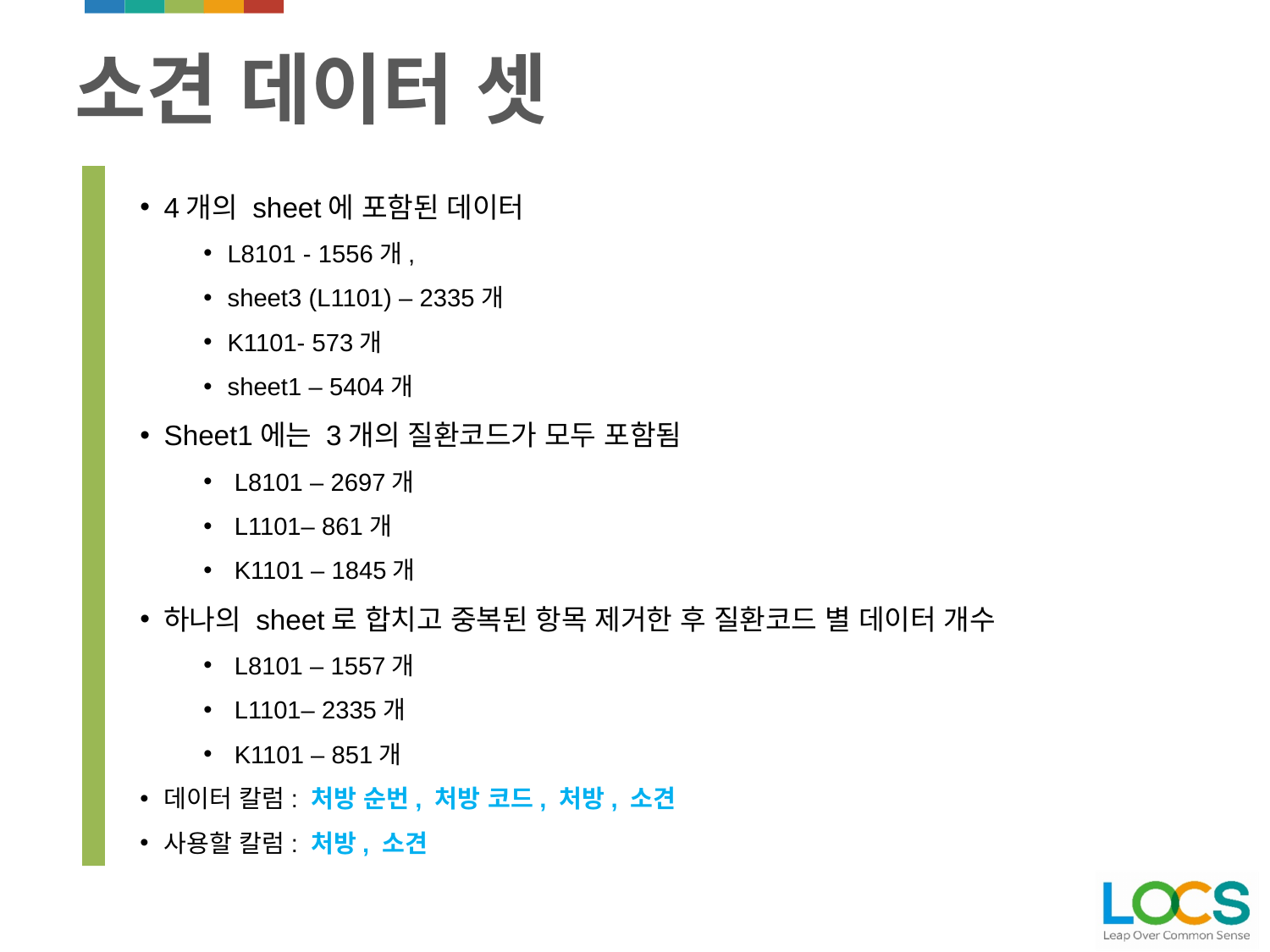

# 소견 데이터 셋

4개의 sheet에 포함된 데이터
L8101 - 1556개,
sheet3 (L1101) – 2335개
K1101- 573개
sheet1 – 5404개
Sheet1에는 3개의 질환코드가 모두 포함됨
 L8101 – 2697개
 L1101– 861개
 K1101 – 1845개
하나의 sheet로 합치고 중복된 항목 제거한 후 질환코드 별 데이터 개수
 L8101 – 1557개
 L1101– 2335개
 K1101 – 851개
데이터 칼럼: 처방 순번, 처방 코드, 처방, 소견
사용할 칼럼: 처방, 소견